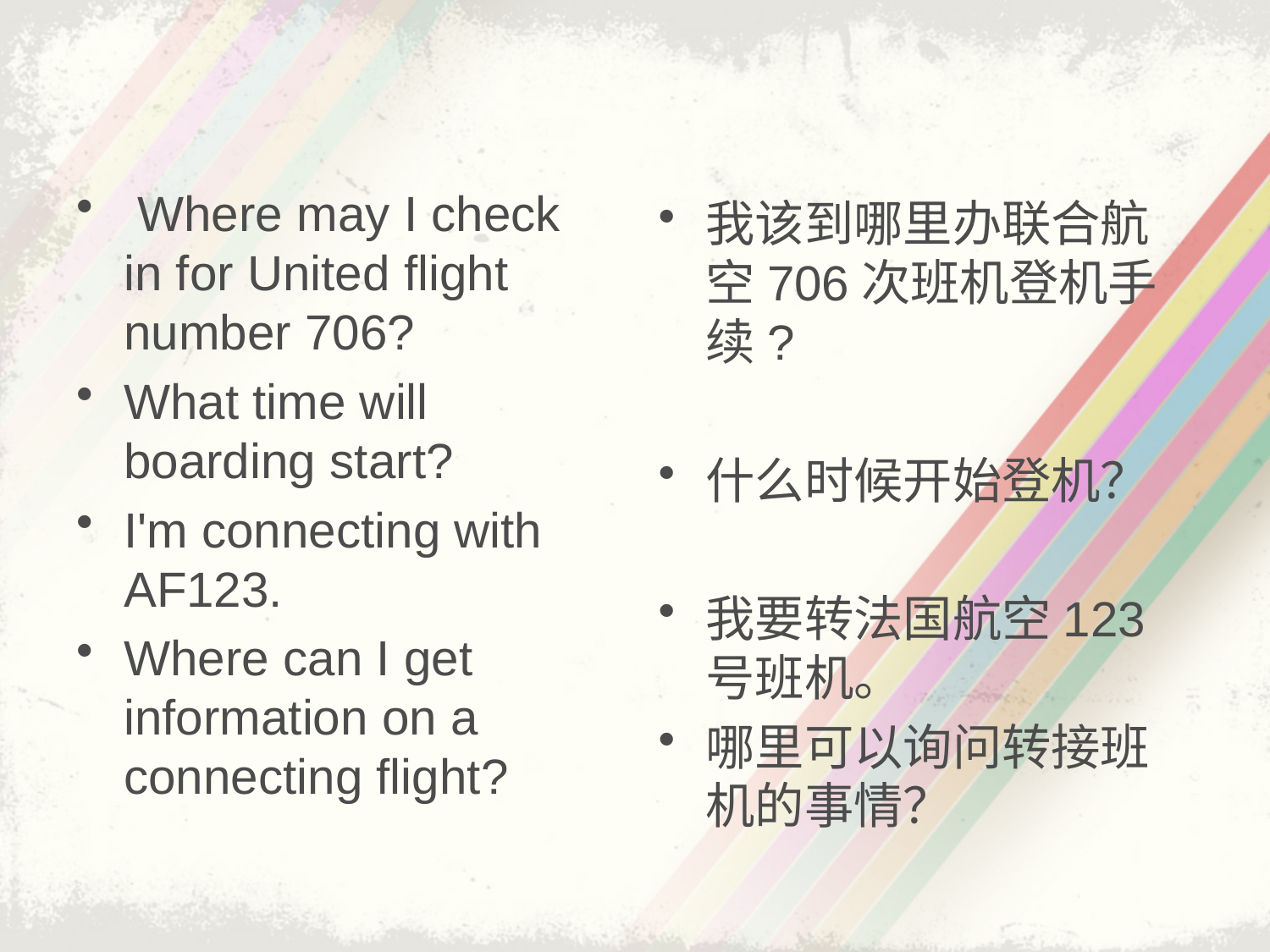

Where may I check in for United flight number 706?
What time will boarding start?
I'm connecting with AF123.
Where can I get information on a connecting flight?
我该到哪里办联合航空706次班机登机手续?

什么时候开始登机？

我要转法国航空123号班机。
哪里可以询问转接班机的事情？